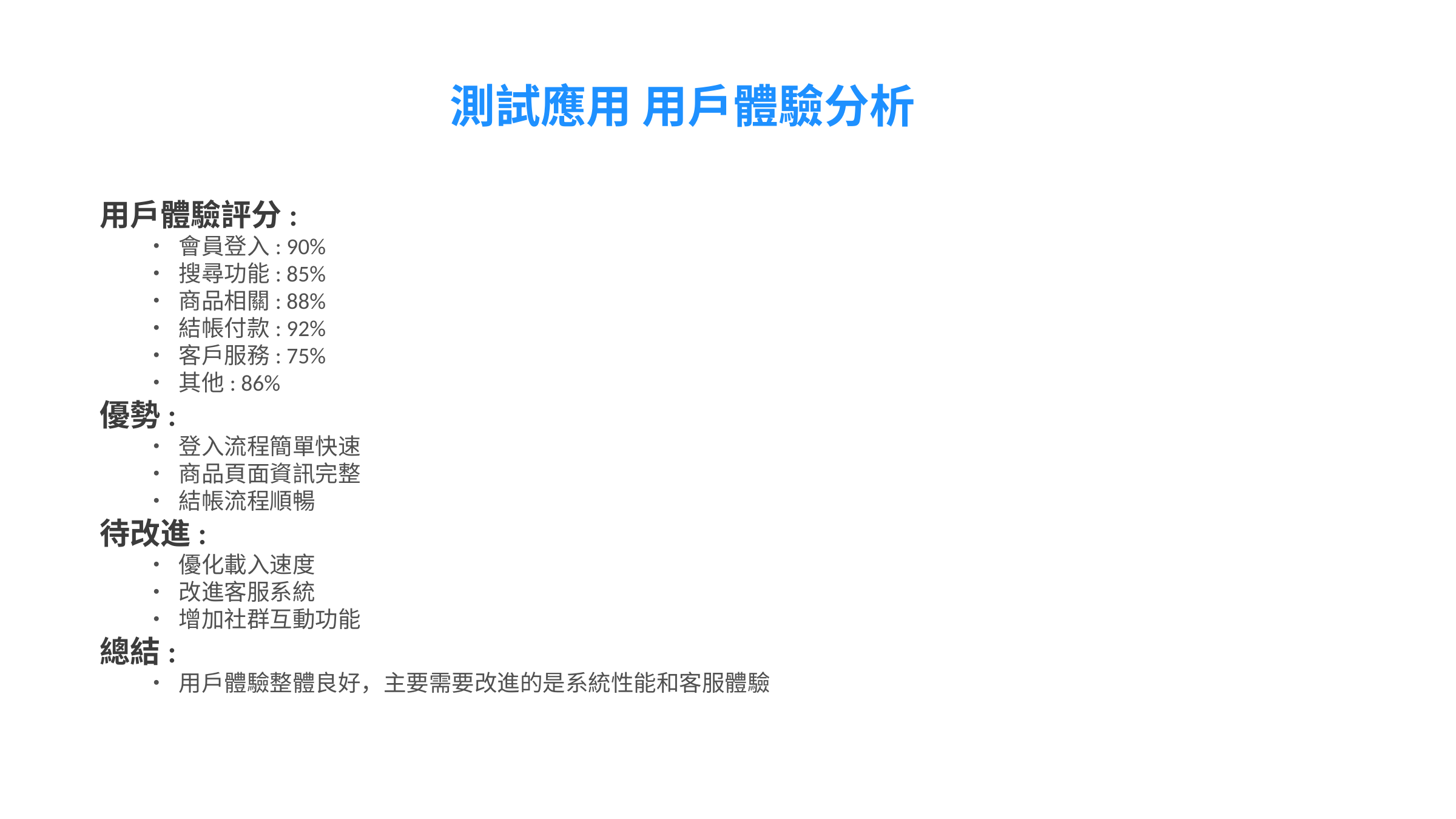

#

測試應用 用戶體驗分析

用戶體驗評分:
• 會員登入: 90%
• 搜尋功能: 85%
• 商品相關: 88%
• 結帳付款: 92%
• 客戶服務: 75%
• 其他: 86%
優勢:
• 登入流程簡單快速
• 商品頁面資訊完整
• 結帳流程順暢
待改進:
• 優化載入速度
• 改進客服系統
• 增加社群互動功能
總結:
• 用戶體驗整體良好，主要需要改進的是系統性能和客服體驗